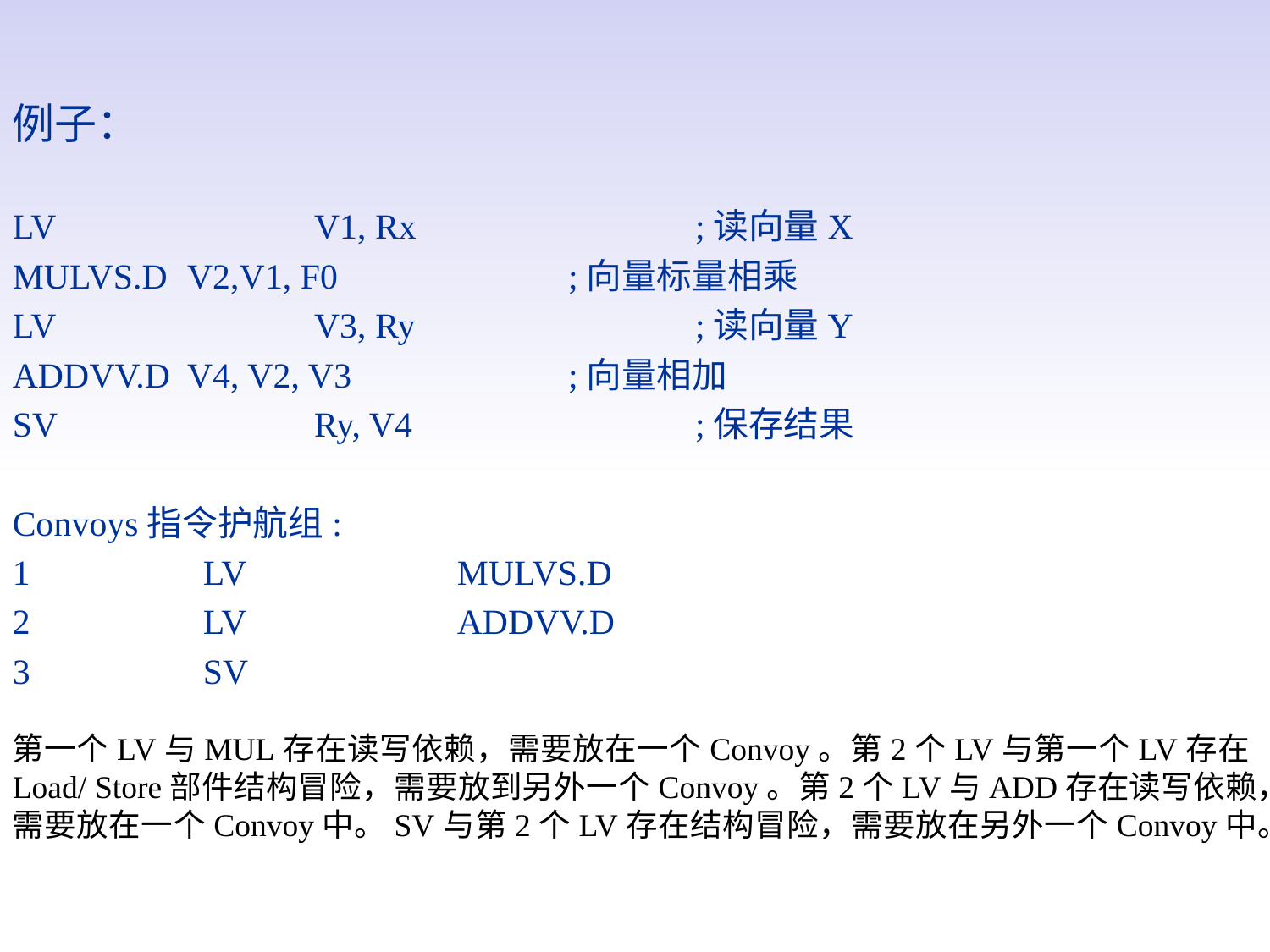

例子：

LV			V1, Rx			;读向量X
MULVS.D	V2,V1, F0		;向量标量相乘
LV			V3, Ry			;读向量Y
ADDVV.D	V4, V2, V3		;向量相加
SV			Ry, V4			;保存结果

Convoys指令护航组:
1		LV		MULVS.D
2		LV		ADDVV.D
3		SV

第一个LV与MUL存在读写依赖，需要放在一个Convoy。第2个LV与第一个LV存在Load/ Store部件结构冒险，需要放到另外一个Convoy。第2个LV与ADD存在读写依赖，需要放在一个Convoy中。SV与第2个LV存在结构冒险，需要放在另外一个Convoy中。